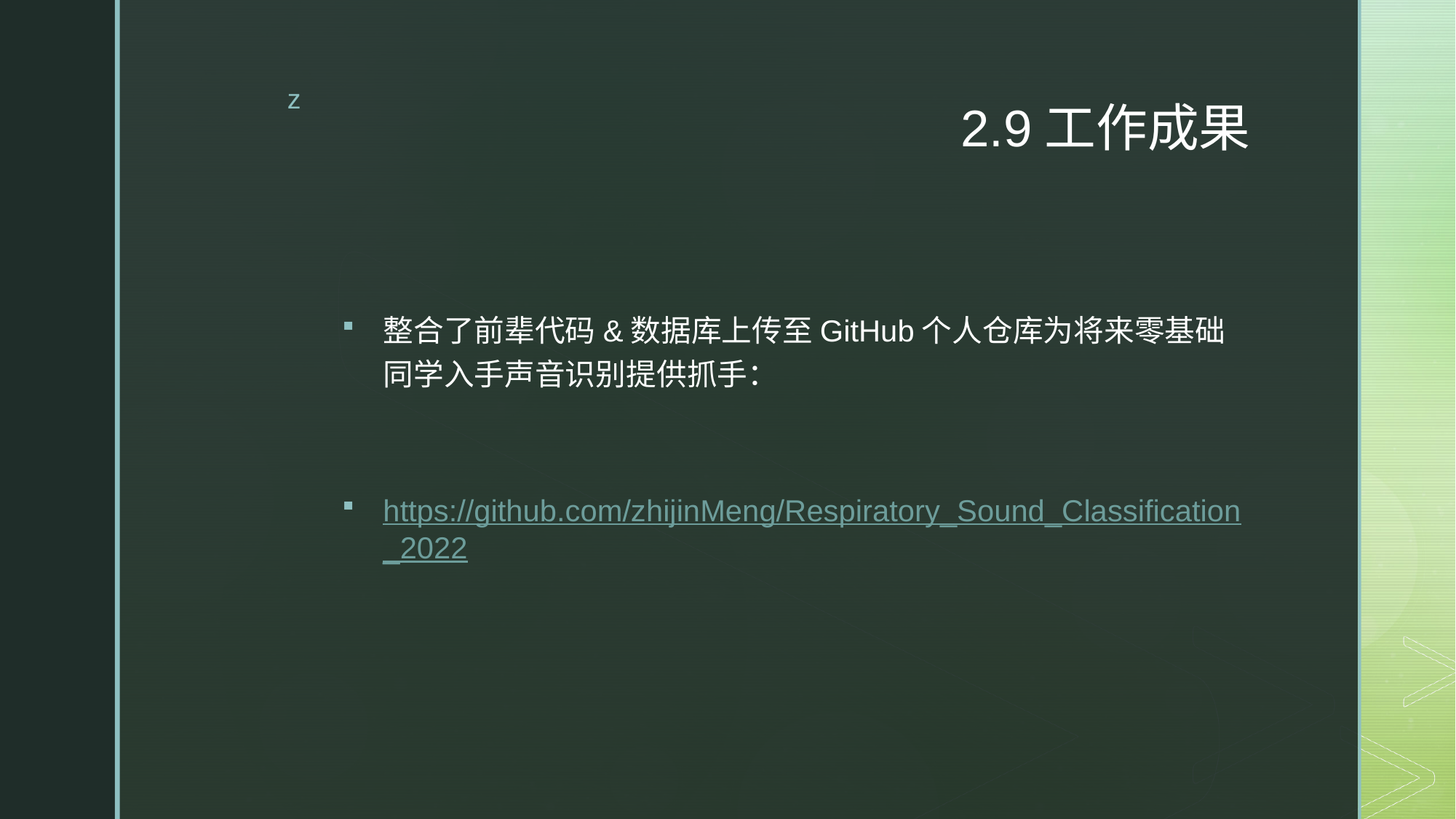

# 2.9工作成果
整合了前辈代码&数据库上传至GitHub个人仓库为将来零基础同学入手声音识别提供抓手：

https://github.com/zhijinMeng/Respiratory_Sound_Classification_2022